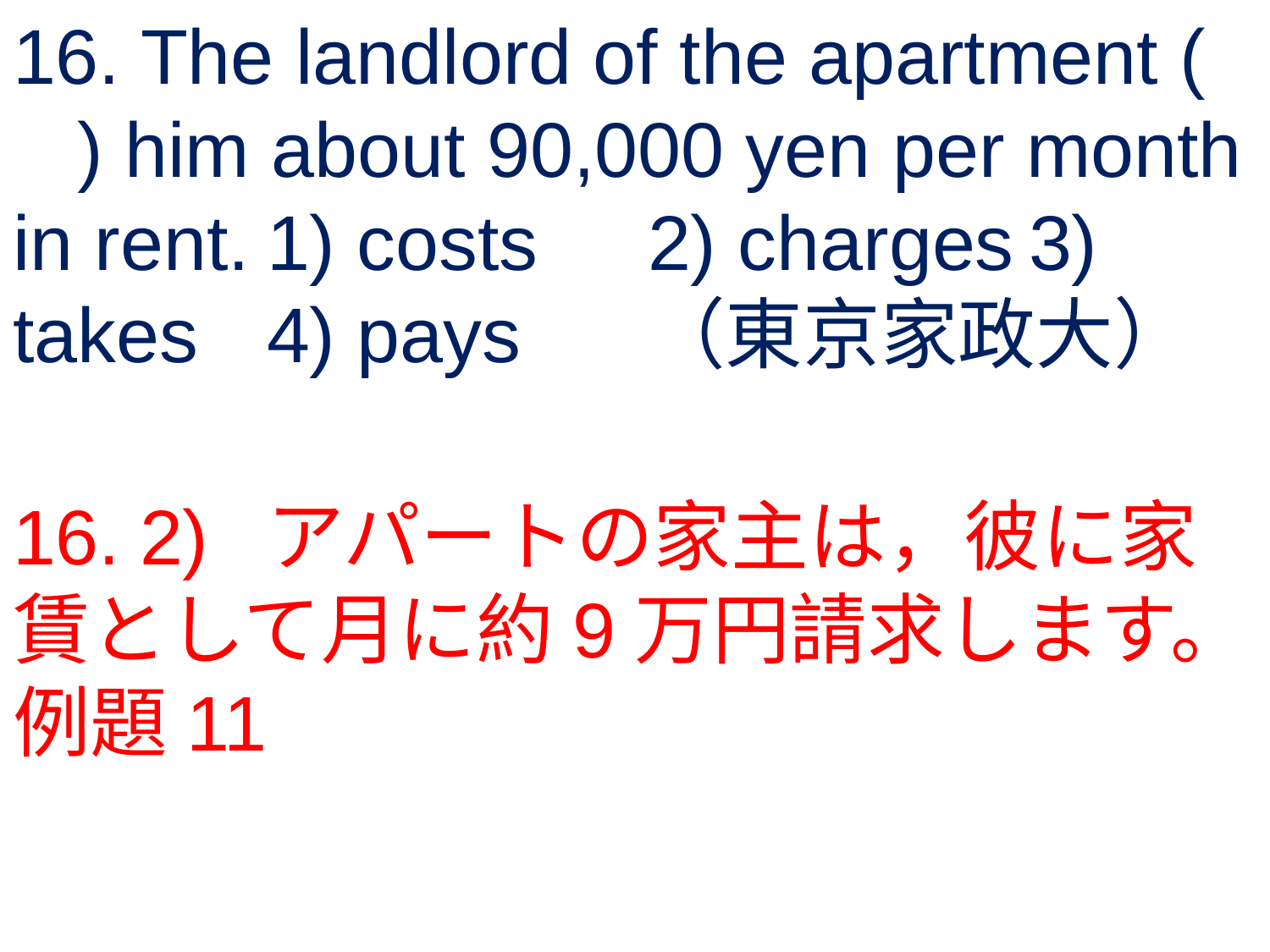

# 16. The landlord of the apartment (      ) him about 90,000 yen per month in rent.	1) costs	2) charges	3) takes	4) pays	（東京家政大）
16.	2) 	アパートの家主は，彼に家賃として月に約9万円請求します。例題11